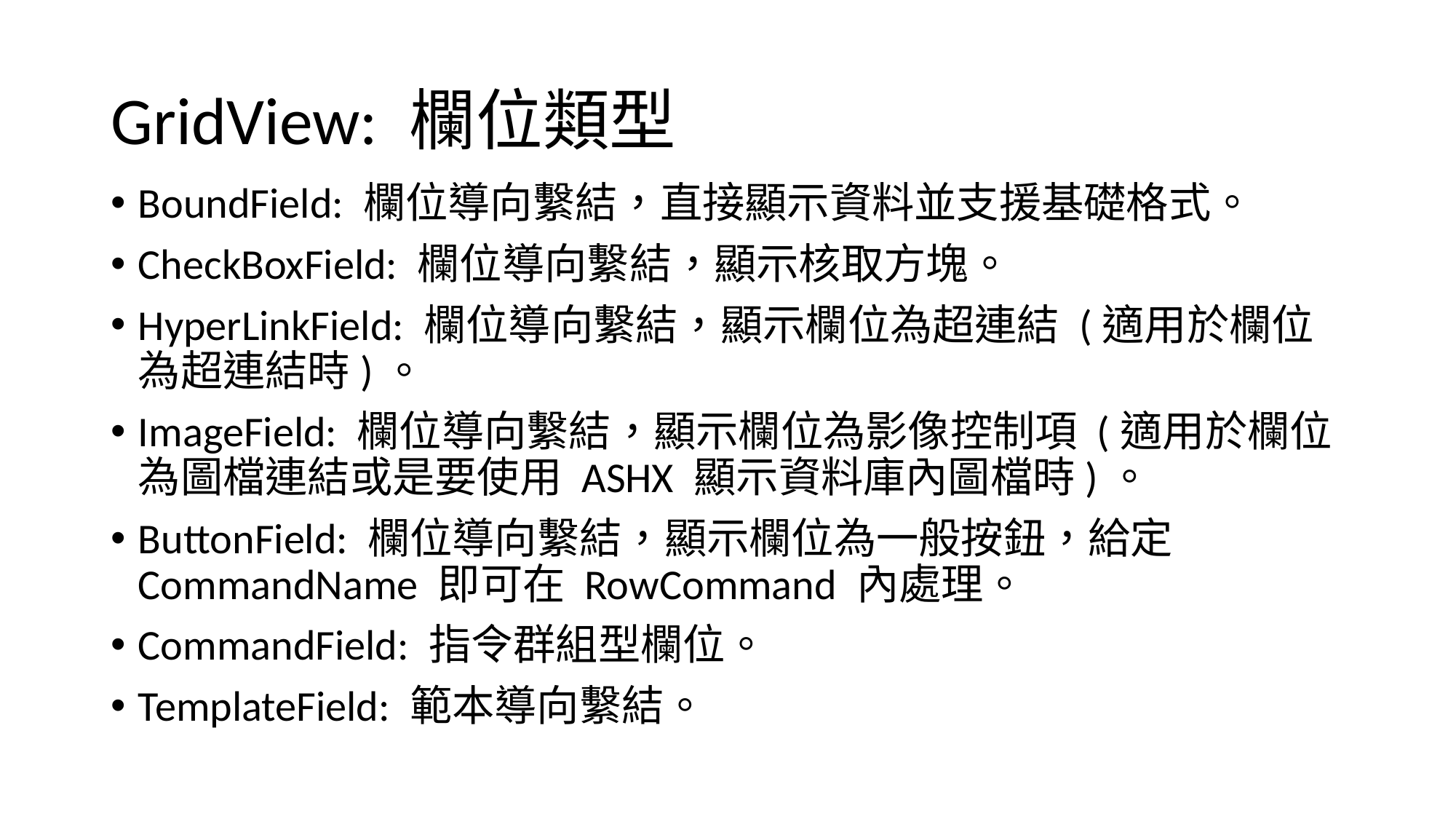

# GridView: 欄位類型
BoundField: 欄位導向繫結，直接顯示資料並支援基礎格式。
CheckBoxField: 欄位導向繫結，顯示核取方塊。
HyperLinkField: 欄位導向繫結，顯示欄位為超連結 (適用於欄位為超連結時)。
ImageField: 欄位導向繫結，顯示欄位為影像控制項 (適用於欄位為圖檔連結或是要使用 ASHX 顯示資料庫內圖檔時)。
ButtonField: 欄位導向繫結，顯示欄位為一般按鈕，給定 CommandName 即可在 RowCommand 內處理。
CommandField: 指令群組型欄位。
TemplateField: 範本導向繫結。